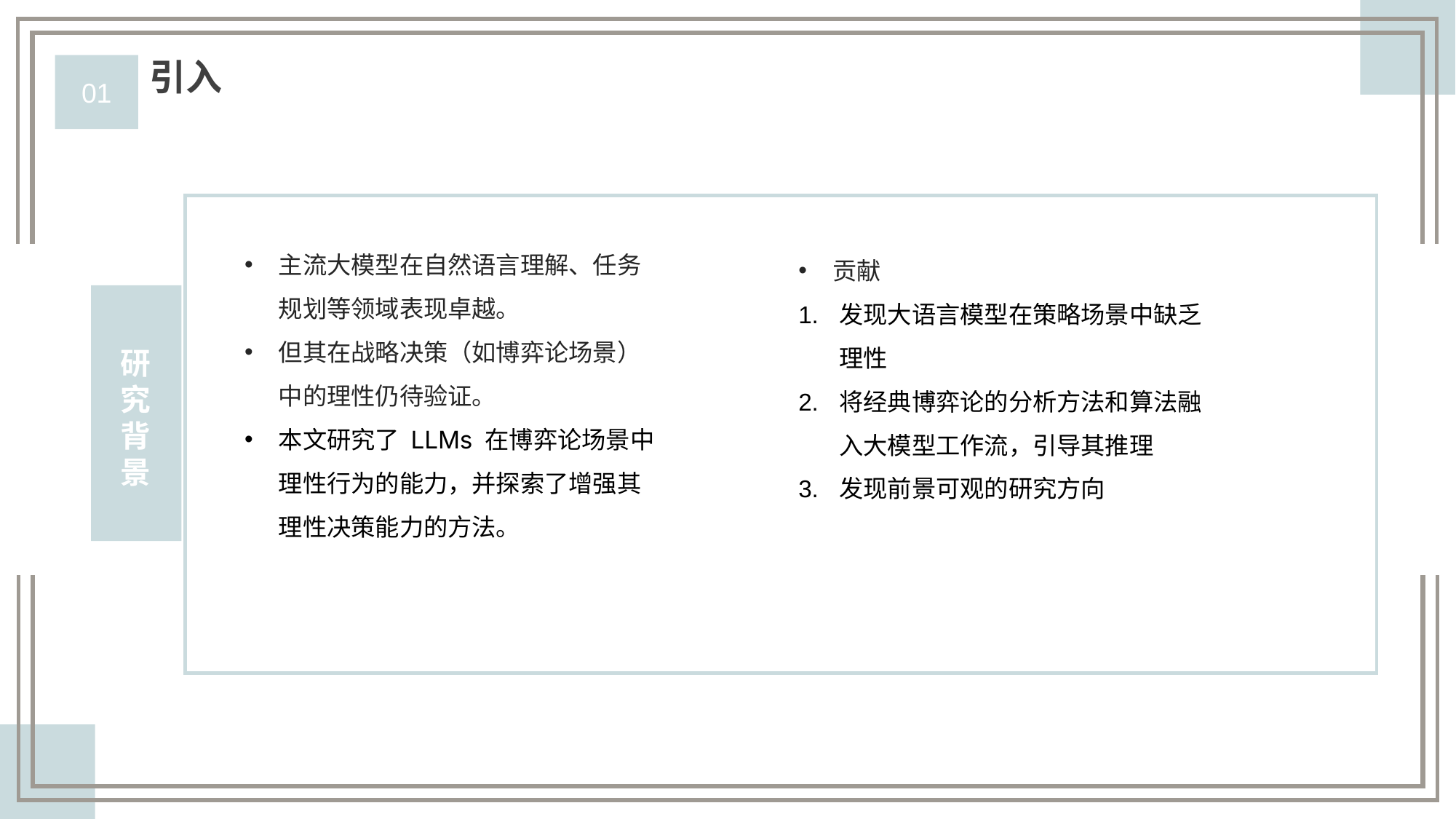

引入
01

主流大模型在自然语言理解、任务规划等领域表现卓越。
但其在战略决策（如博弈论场景）中的理性仍待验证。
本文研究了 LLMs 在博弈论场景中理性行为的能力，并探索了增强其理性决策能力的方法。
贡献
发现大语言模型在策略场景中缺乏理性
将经典博弈论的分析方法和算法融入大模型工作流，引导其推理
发现前景可观的研究方向

研究背景